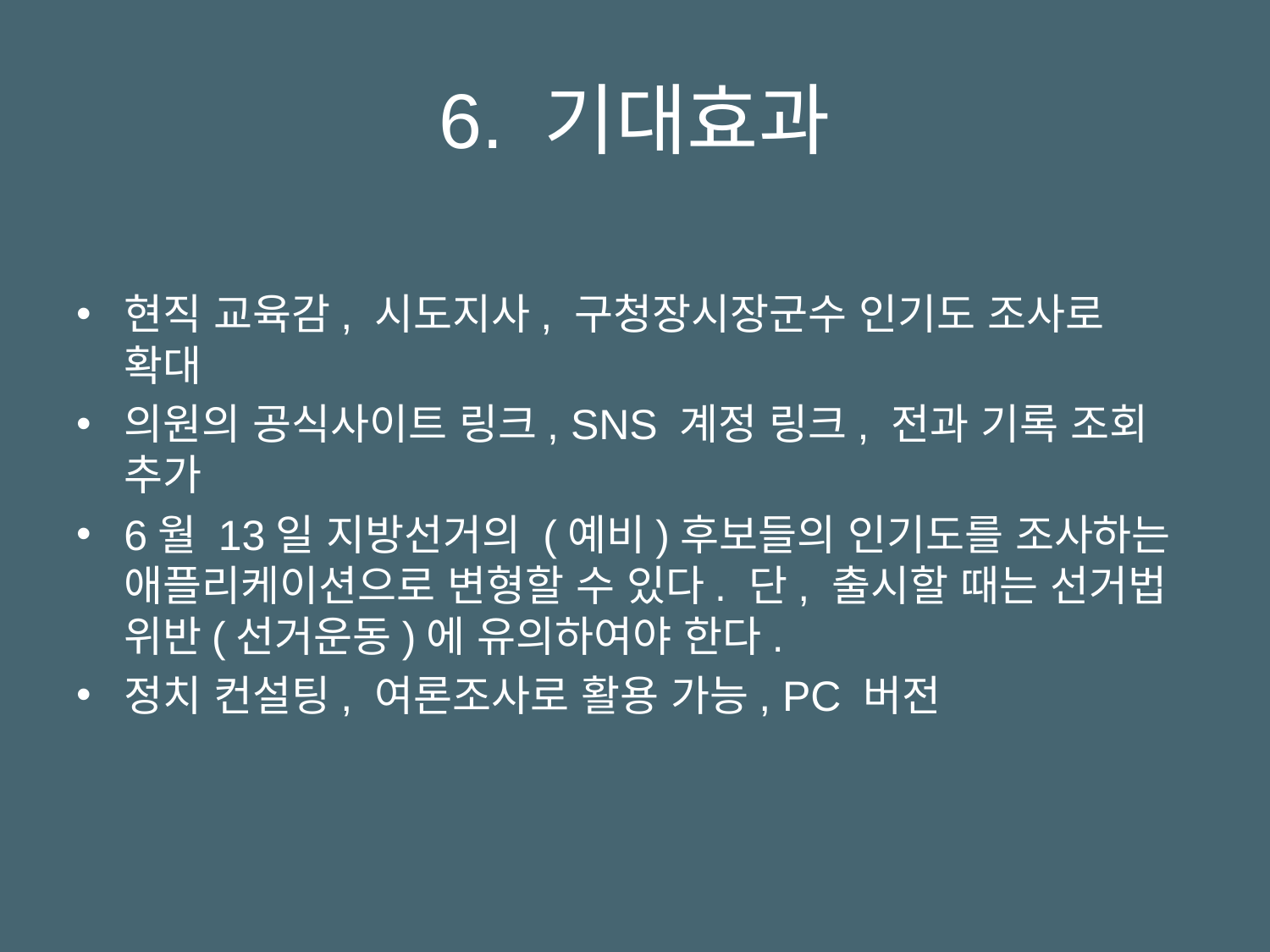

# 6. 기대효과

현직 교육감, 시도지사, 구청장시장군수 인기도 조사로 확대
의원의 공식사이트 링크, SNS 계정 링크, 전과 기록 조회 추가
6월 13일 지방선거의 (예비)후보들의 인기도를 조사하는 애플리케이션으로 변형할 수 있다. 단, 출시할 때는 선거법 위반(선거운동)에 유의하여야 한다.
정치 컨설팅, 여론조사로 활용 가능, PC 버전